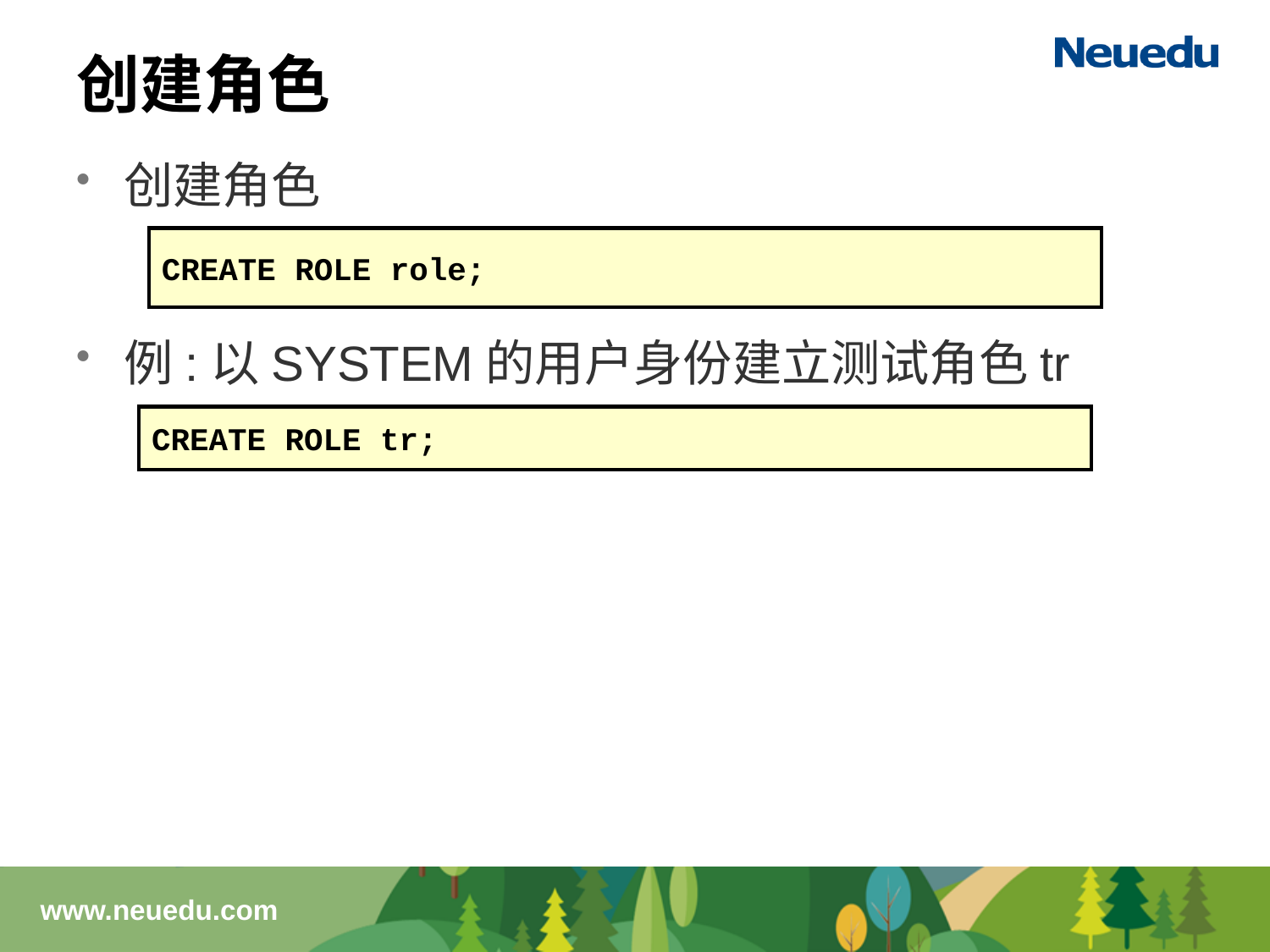

# 创建角色
创建角色

例:以SYSTEM的用户身份建立测试角色tr

CREATE ROLE role;
CREATE ROLE tr;